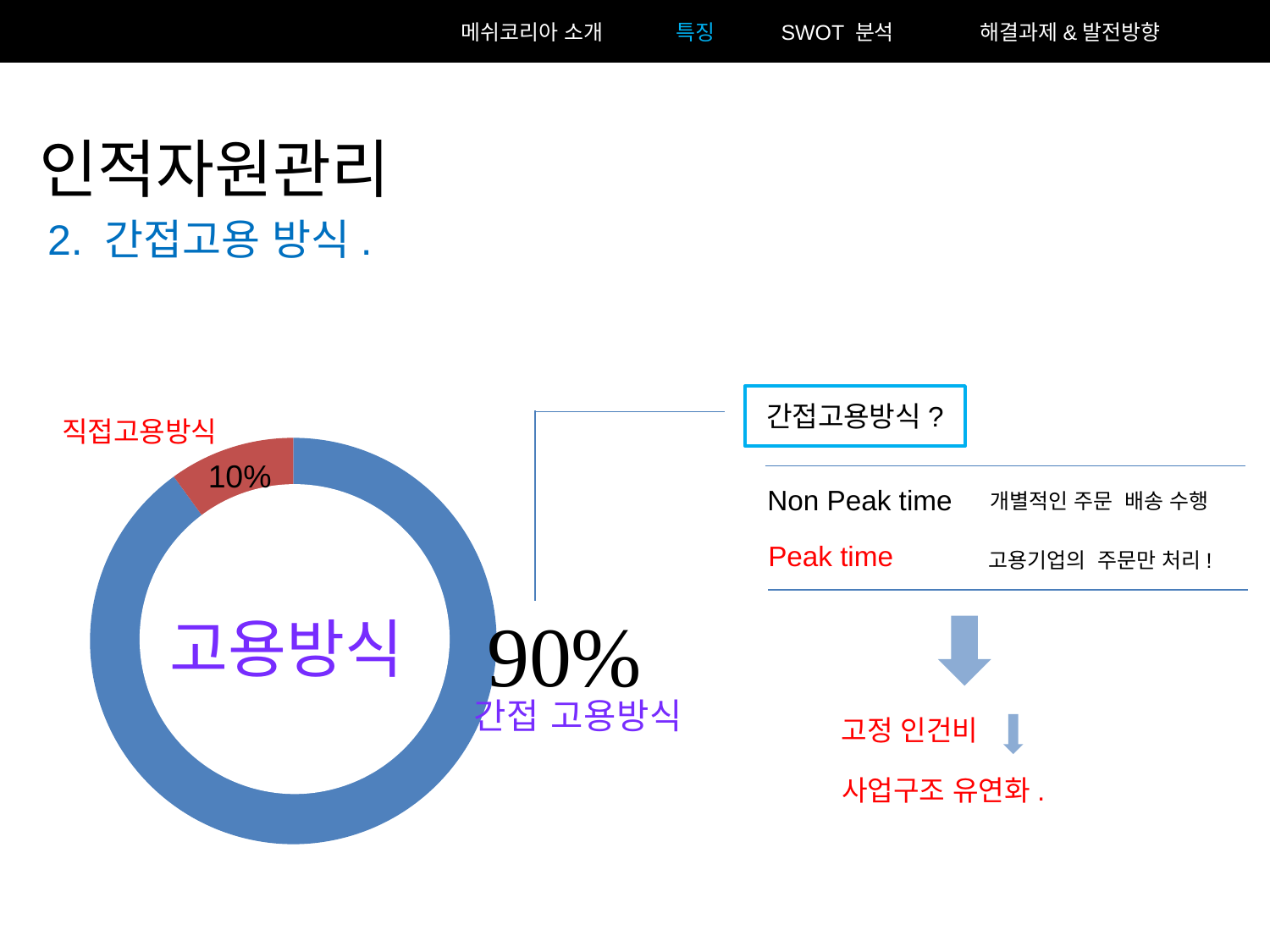

메쉬코리아 소개
특징
SWOT 분석
해결과제&발전방향
인적자원관리
2. 간접고용 방식.
간접고용방식?

Non Peak time
Peak time
개별적인 주문  배송 수행
고용기업의  주문만 처리!

### Chart

| Category | 고용 방식 |
|---|---|
| 간접고용 | 9.0 |
| 직접고용 | 1.0 |
고용방식
직접고용방식
10%
고정 인건비
사업구조 유연화.